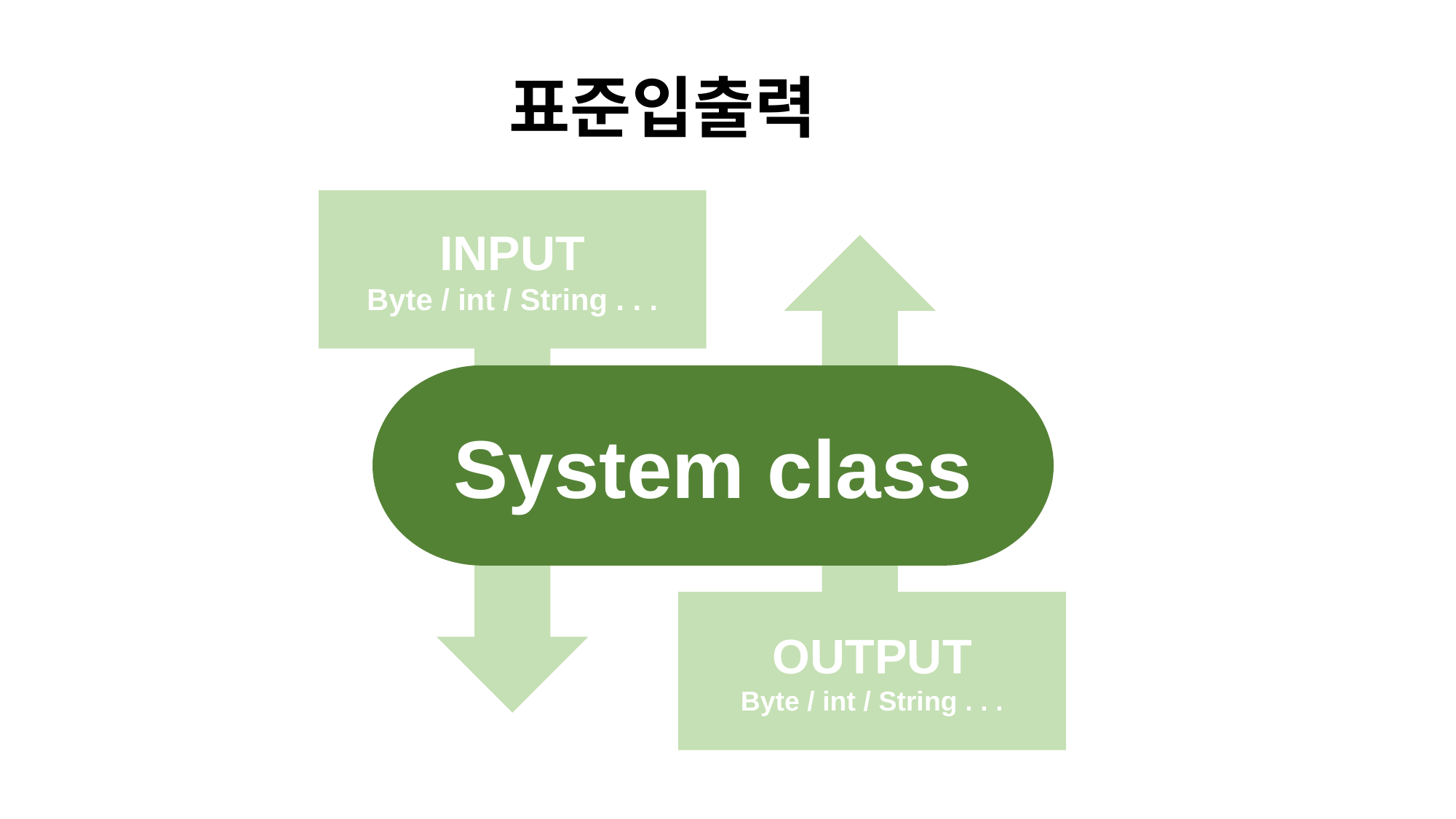

# 표준입출력
INPUT
Byte / int / String . . .

System class
OUTPUT
Byte / int / String . . .